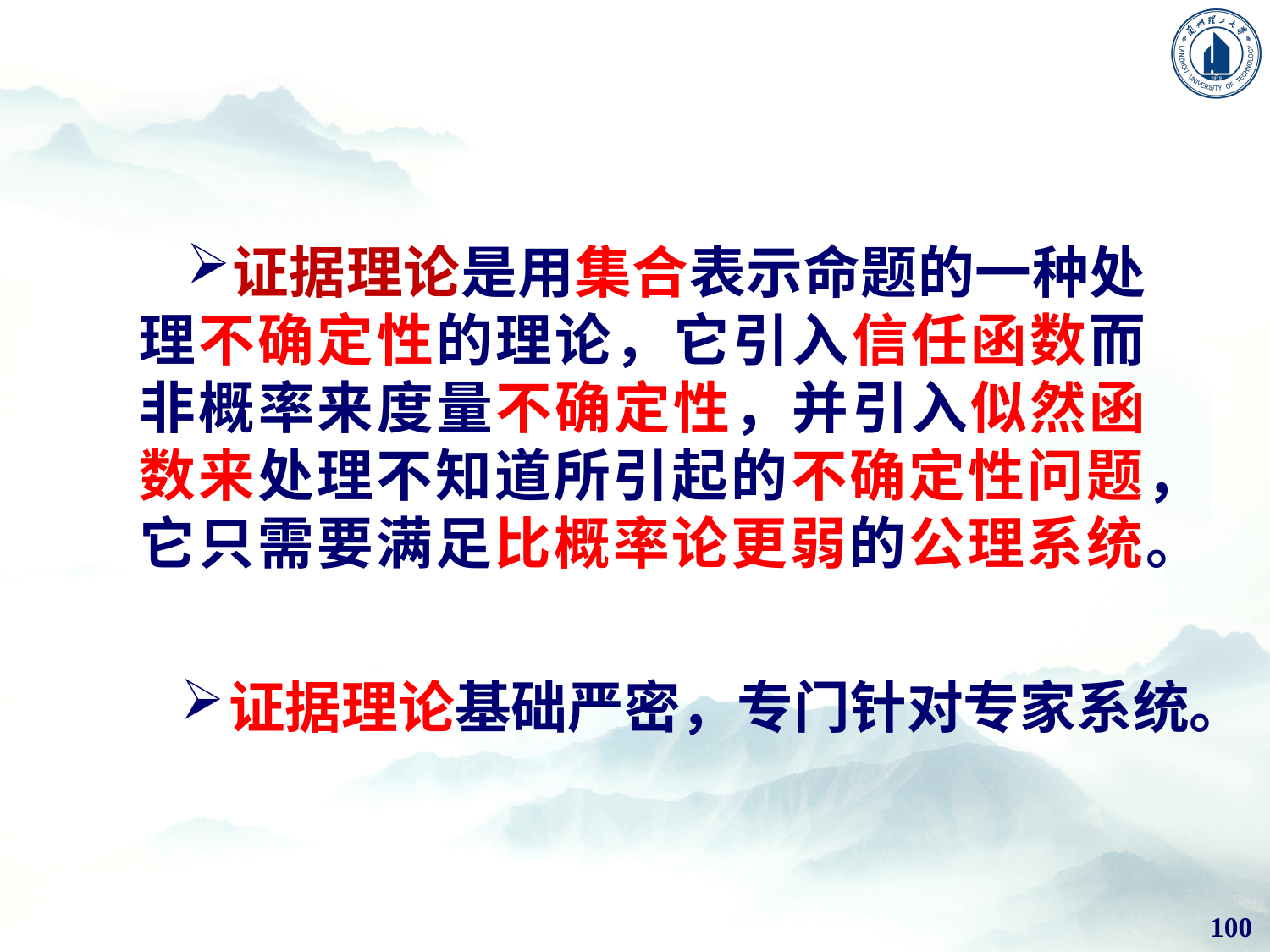

证据理论是用集合表示命题的一种处理不确定性的理论，它引入信任函数而非概率来度量不确定性，并引入似然函数来处理不知道所引起的不确定性问题，它只需要满足比概率论更弱的公理系统。
证据理论基础严密，专门针对专家系统。
100